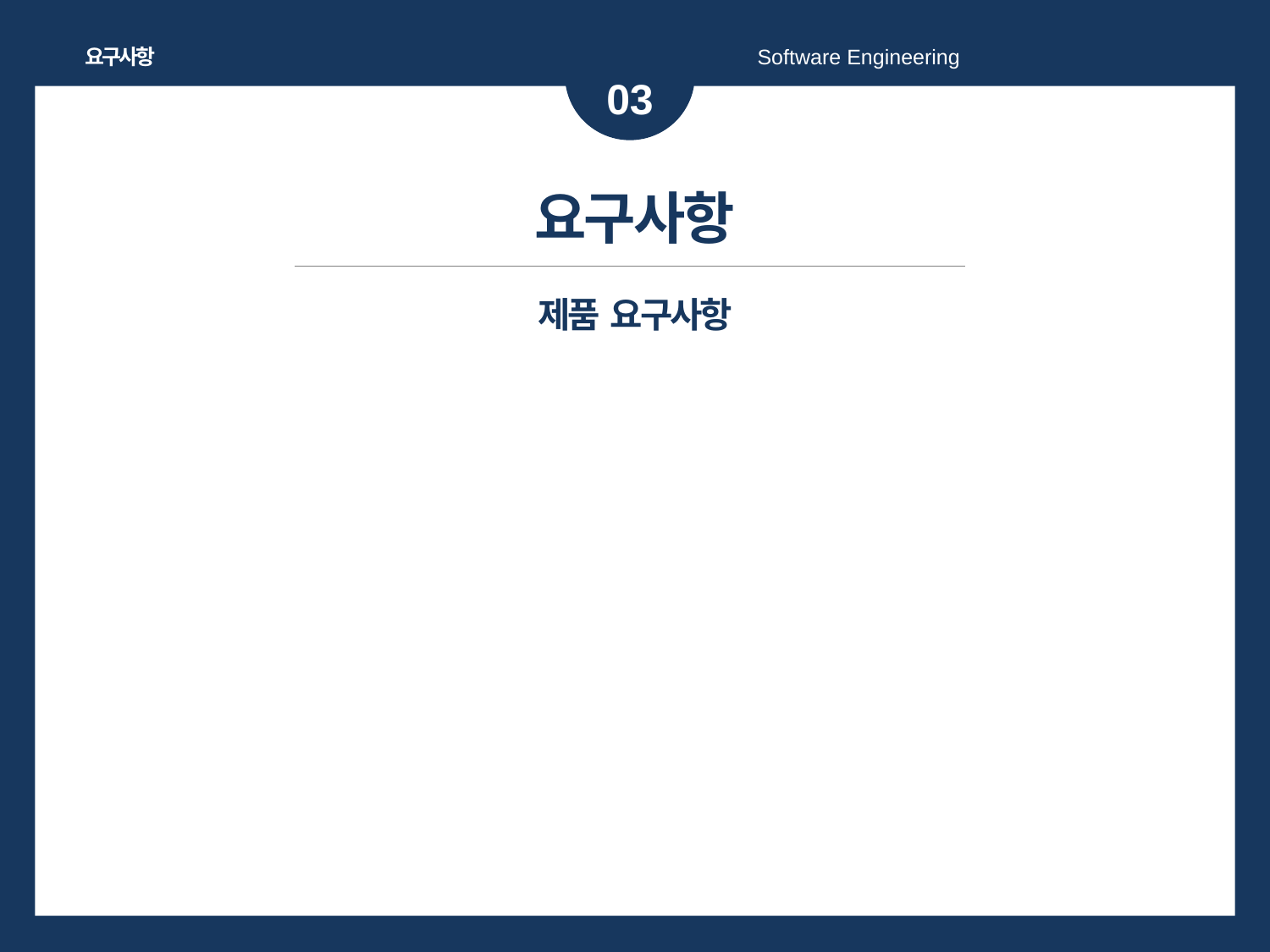

요구사항
Software Engineering

03

요구사항

제품 요구사항